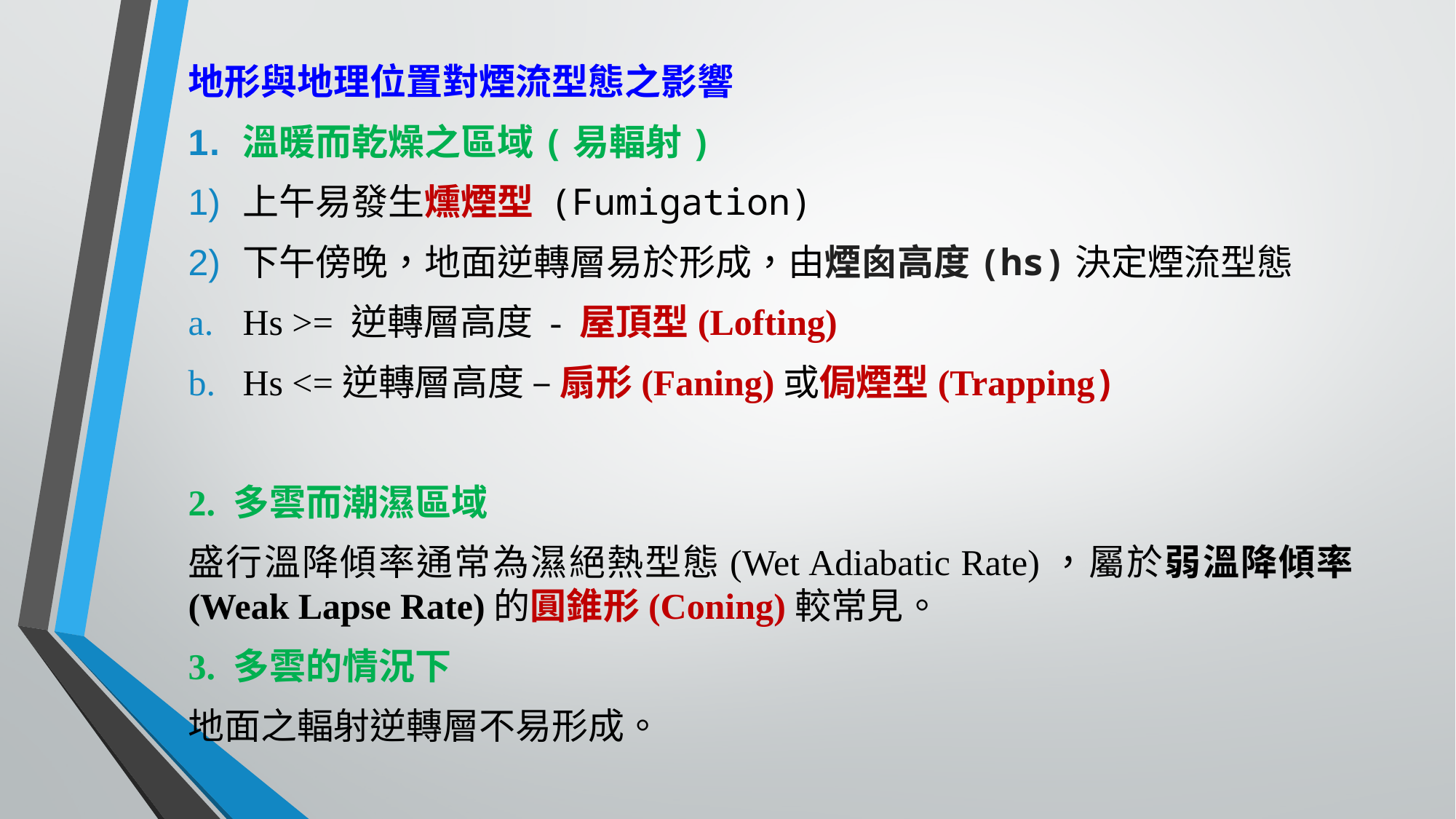

地形與地理位置對煙流型態之影響
溫暖而乾燥之區域(易輻射)
上午易發生燻煙型 (Fumigation)
下午傍晚，地面逆轉層易於形成，由煙囪高度(hs)決定煙流型態
Hs >= 逆轉層高度 - 屋頂型(Lofting)
Hs <=逆轉層高度 – 扇形(Faning)或侷煙型(Trapping)

2. 多雲而潮濕區域
盛行溫降傾率通常為濕絕熱型態(Wet Adiabatic Rate)，屬於弱溫降傾率(Weak Lapse Rate)的圓錐形(Coning)較常見。
3. 多雲的情況下
地面之輻射逆轉層不易形成。